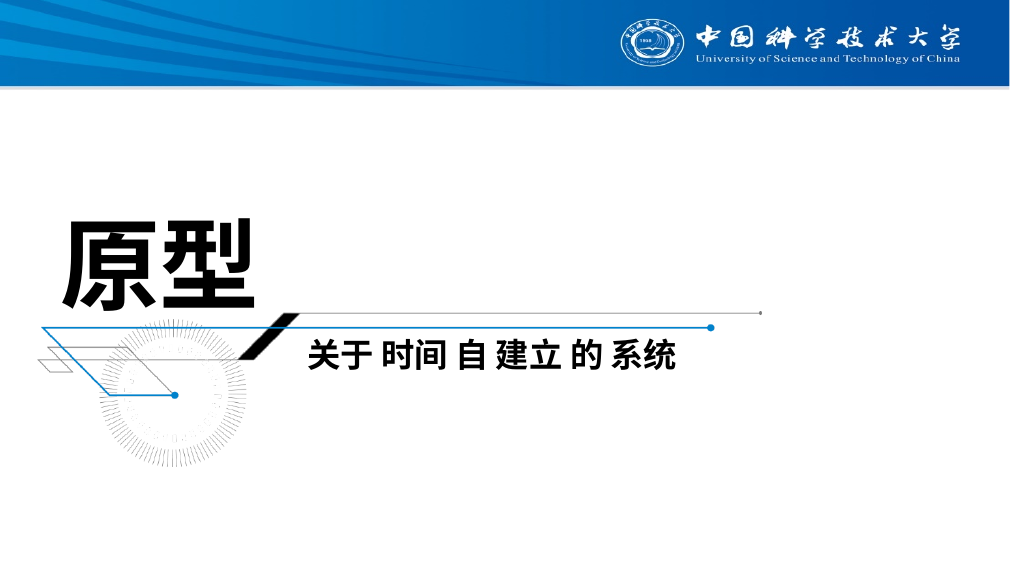

# 原型
关于 时间 自 建立 的 系统